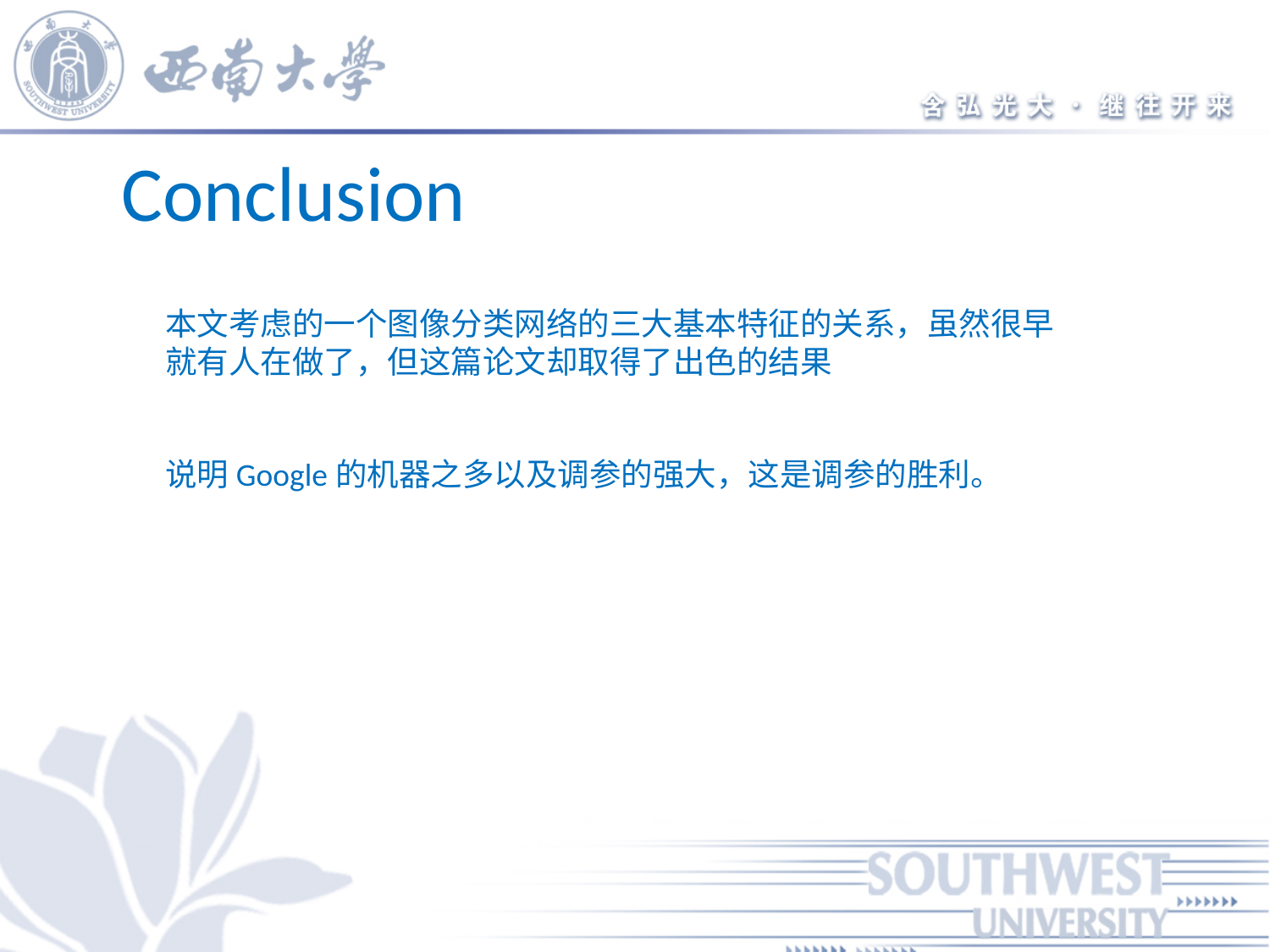

# Conclusion
本文考虑的一个图像分类网络的三大基本特征的关系，虽然很早就有人在做了，但这篇论文却取得了出色的结果
说明Google的机器之多以及调参的强大，这是调参的胜利。